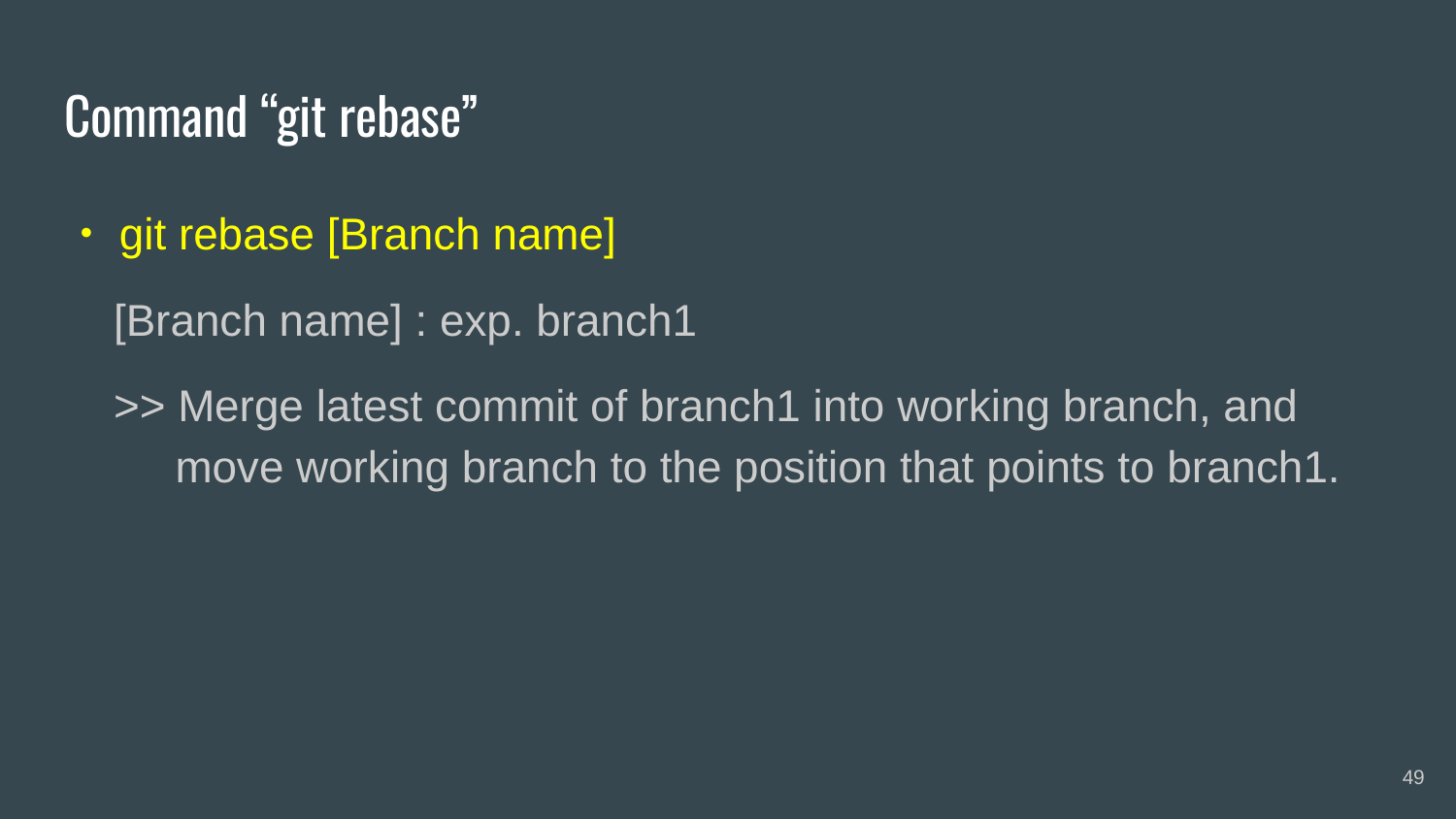

# Command “git rebase”
・git rebase [Branch name]
    [Branch name] : exp. branch1
    >> Merge latest commit of branch1 into working branch, and
         move working branch to the position that points to branch1.
49